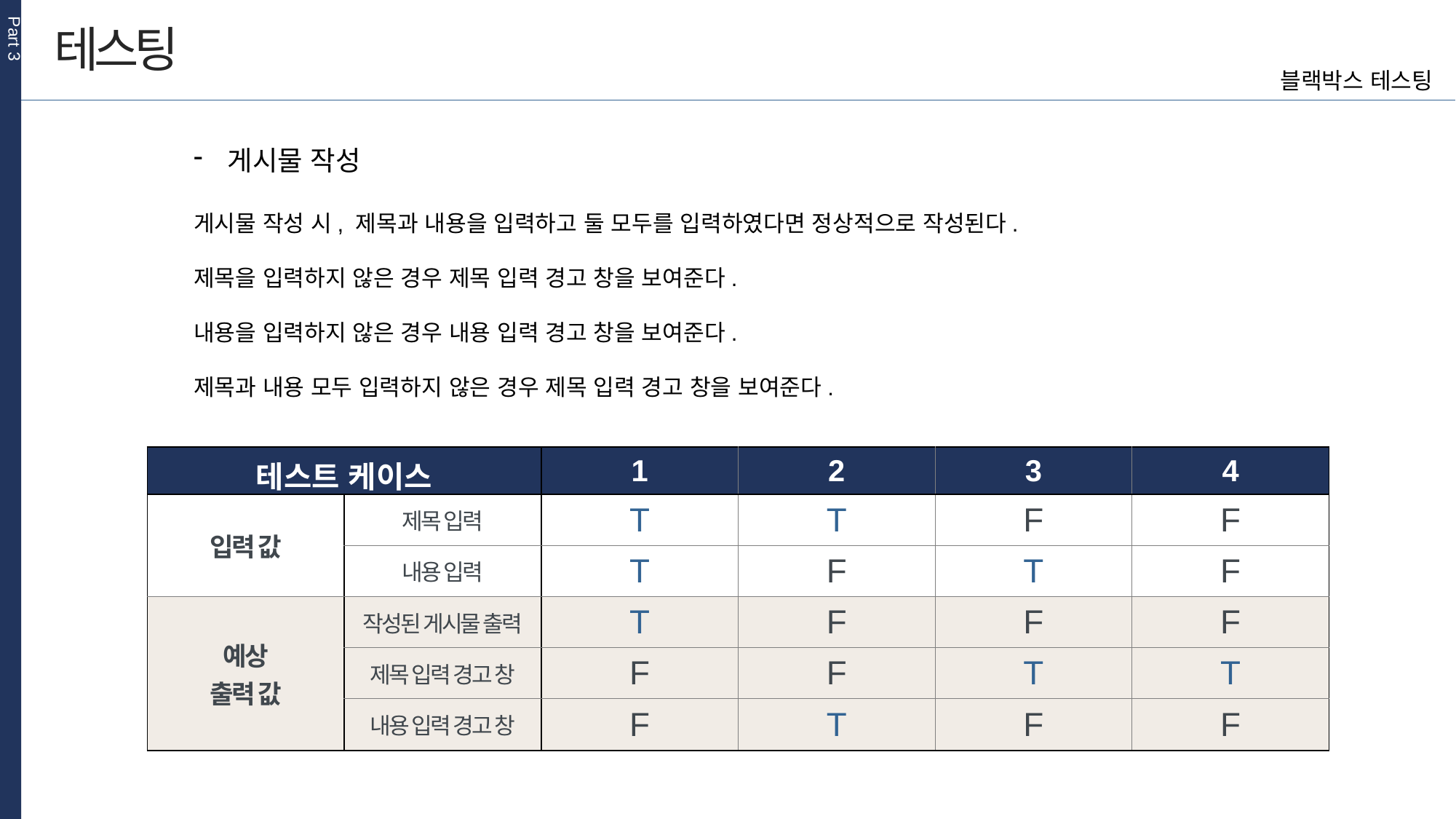

Part 3
테스팅
블랙박스 테스팅
게시물 작성

게시물 작성 시, 제목과 내용을 입력하고 둘 모두를 입력하였다면 정상적으로 작성된다.

제목을 입력하지 않은 경우 제목 입력 경고 창을 보여준다.

내용을 입력하지 않은 경우 내용 입력 경고 창을 보여준다.

제목과 내용 모두 입력하지 않은 경우 제목 입력 경고 창을 보여준다.
| 테스트 케이스 |  | 1 | 2 | 3 | 4 |
| --- | --- | --- | --- | --- | --- |
| 입력 값 | 제목 입력 | T | T | F | F |
|  | 내용 입력 | T | F | T | F |
| 예상 출력 값 | 작성된 게시물 출력 | T | F | F | F |
|  | 제목 입력 경고 창 | F | F | T | T |
|  | 내용 입력 경고 창 | F | T | F | F |